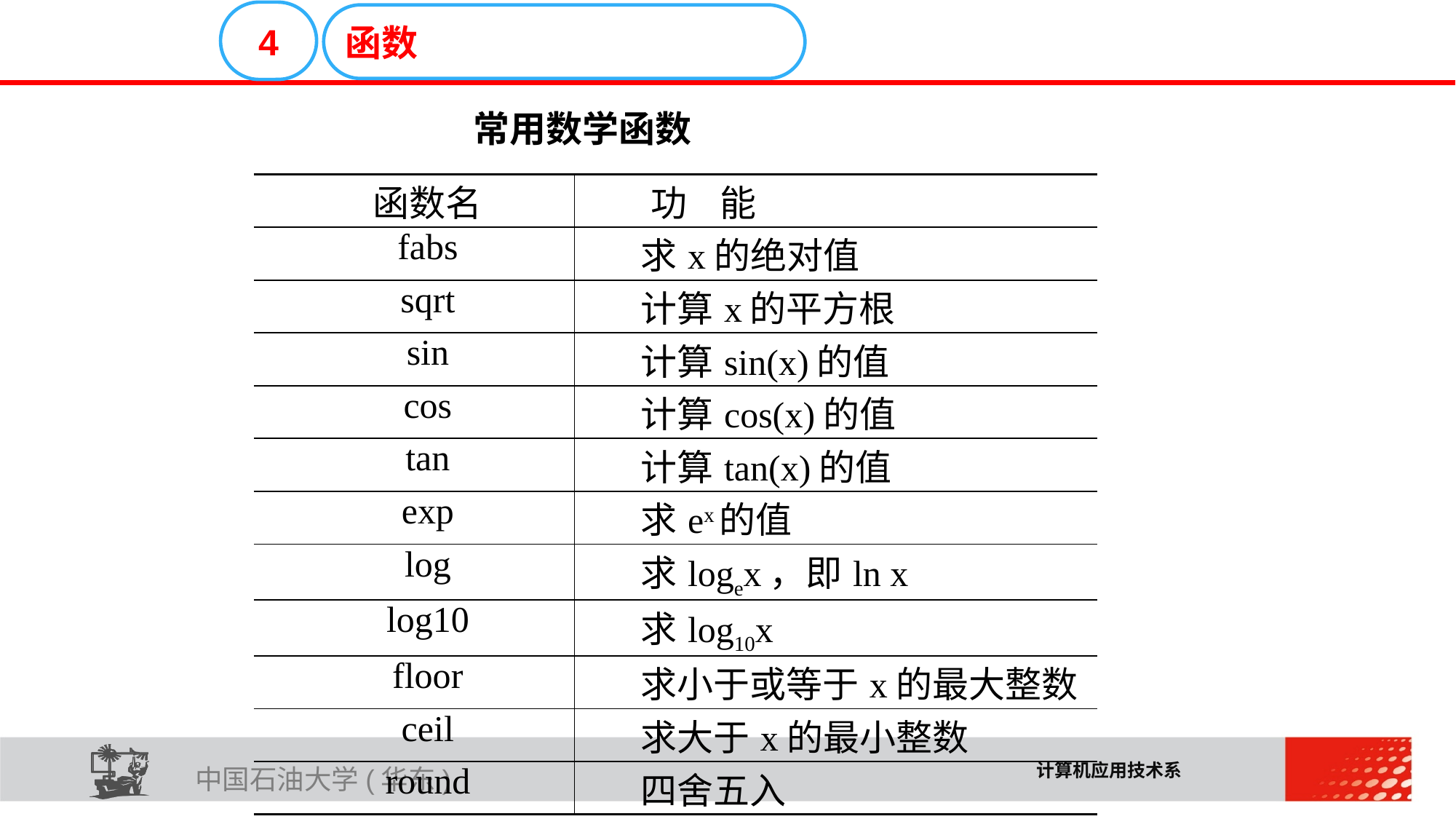

E6636B02012BD195C019CE06C16E30F4C33D02E32711A616D0819A1A3DEC08F98FFCE503BC41BA966B45D6F0472B73A72FC0F2BE2AA537FE6A04217657FCC2FDBF2DB6715F2B3FB871C24A61410
4
函数
常用数学函数

| 函数名 | 功 能 |
| --- | --- |
| fabs | 求x的绝对值 |
| sqrt | 计算x的平方根 |
| sin | 计算sin(x)的值 |
| cos | 计算cos(x)的值 |
| tan | 计算tan(x)的值 |
| exp | 求ex的值 |
| log | 求logex，即ln x |
| log10 | 求log10x |
| floor | 求小于或等于x的最大整数 |
| ceil | 求大于x的最小整数 |
| round | 四舍五入 |
28